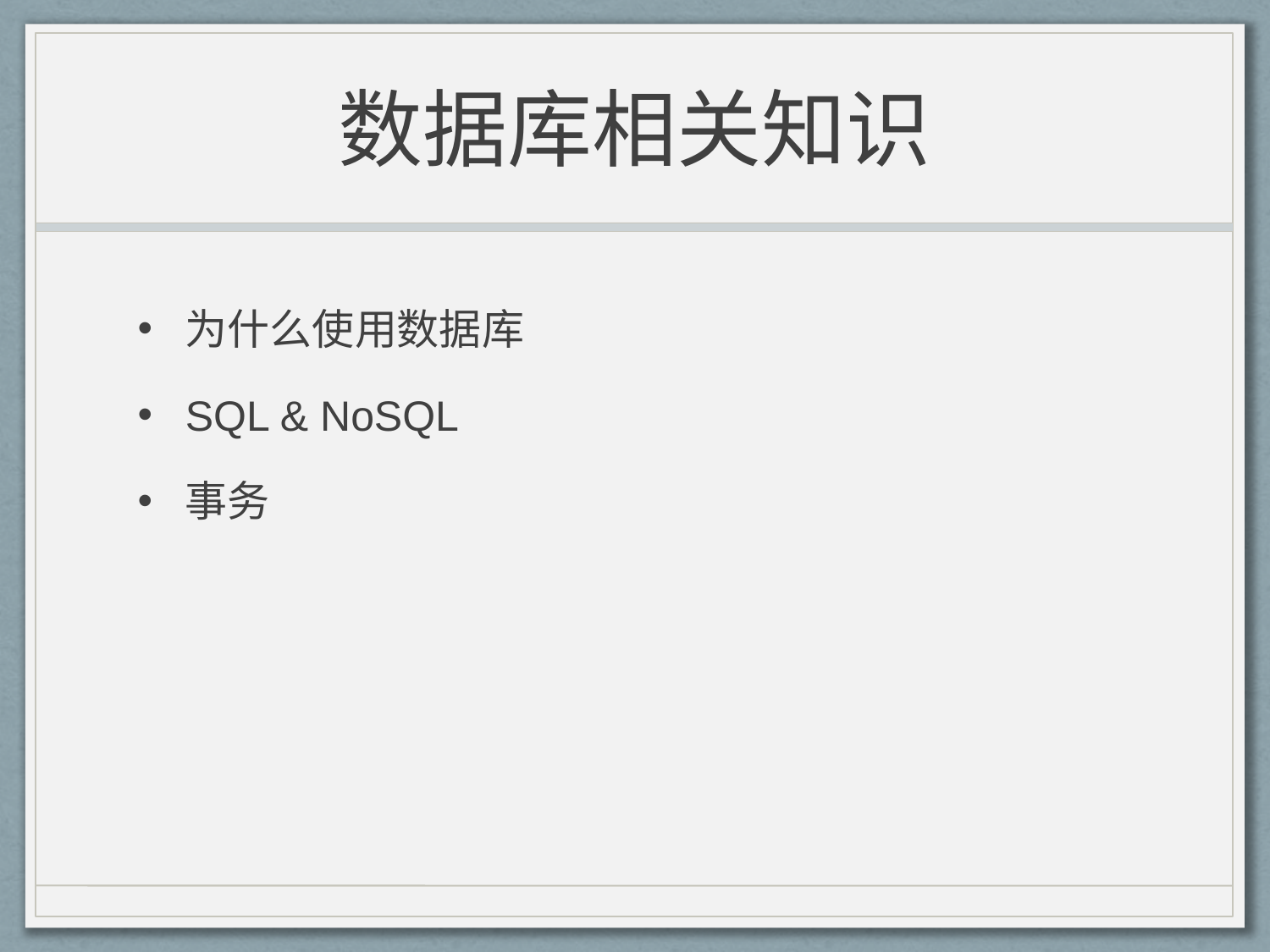

# 数据库相关知识
为什么使用数据库
SQL & NoSQL
事务